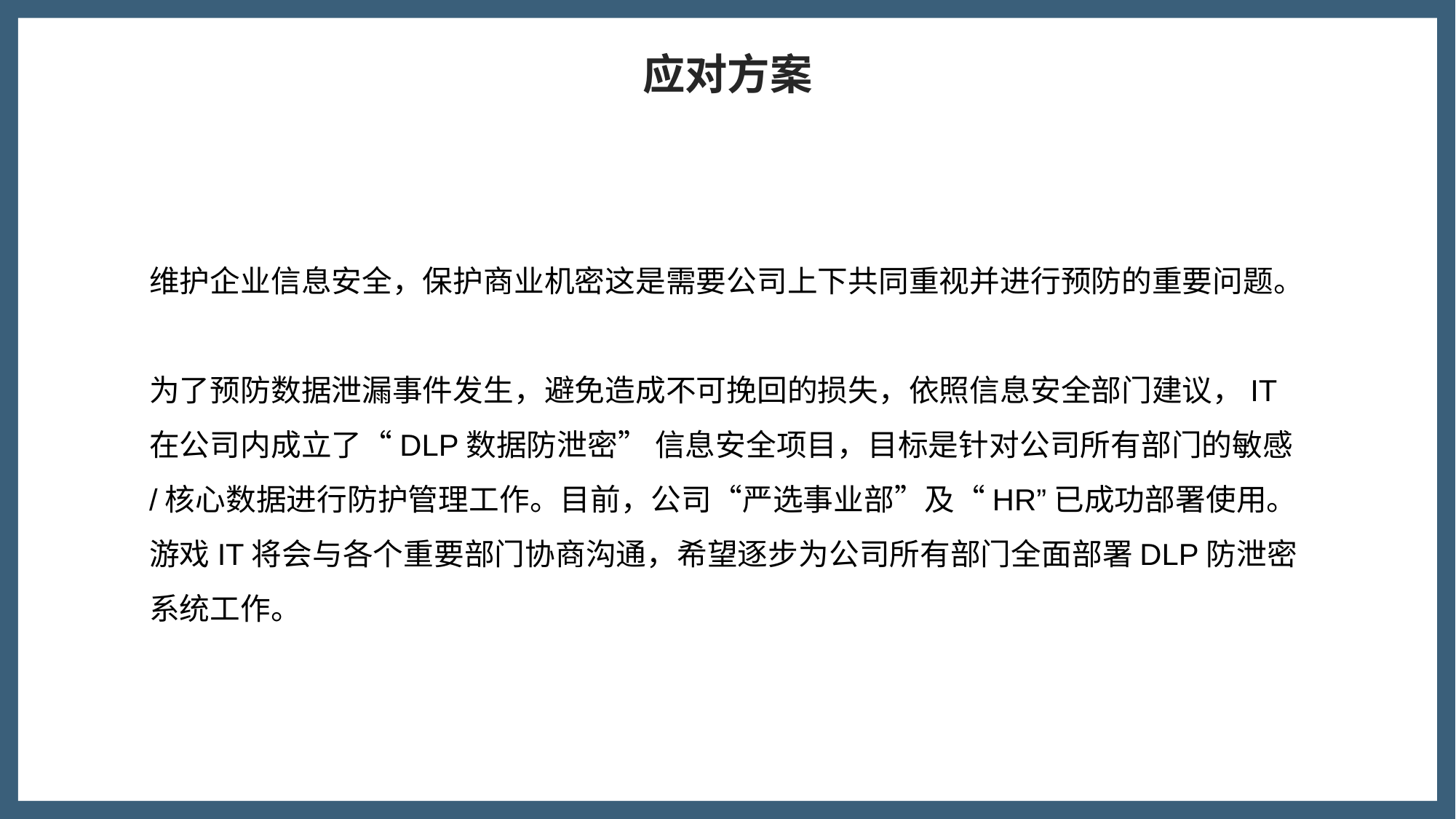

应对方案
维护企业信息安全，保护商业机密这是需要公司上下共同重视并进行预防的重要问题。

为了预防数据泄漏事件发生，避免造成不可挽回的损失，依照信息安全部门建议，IT在公司内成立了“DLP数据防泄密” 信息安全项目，目标是针对公司所有部门的敏感/核心数据进行防护管理工作。目前，公司“严选事业部”及“HR”已成功部署使用。游戏IT将会与各个重要部门协商沟通，希望逐步为公司所有部门全面部署DLP防泄密系统工作。